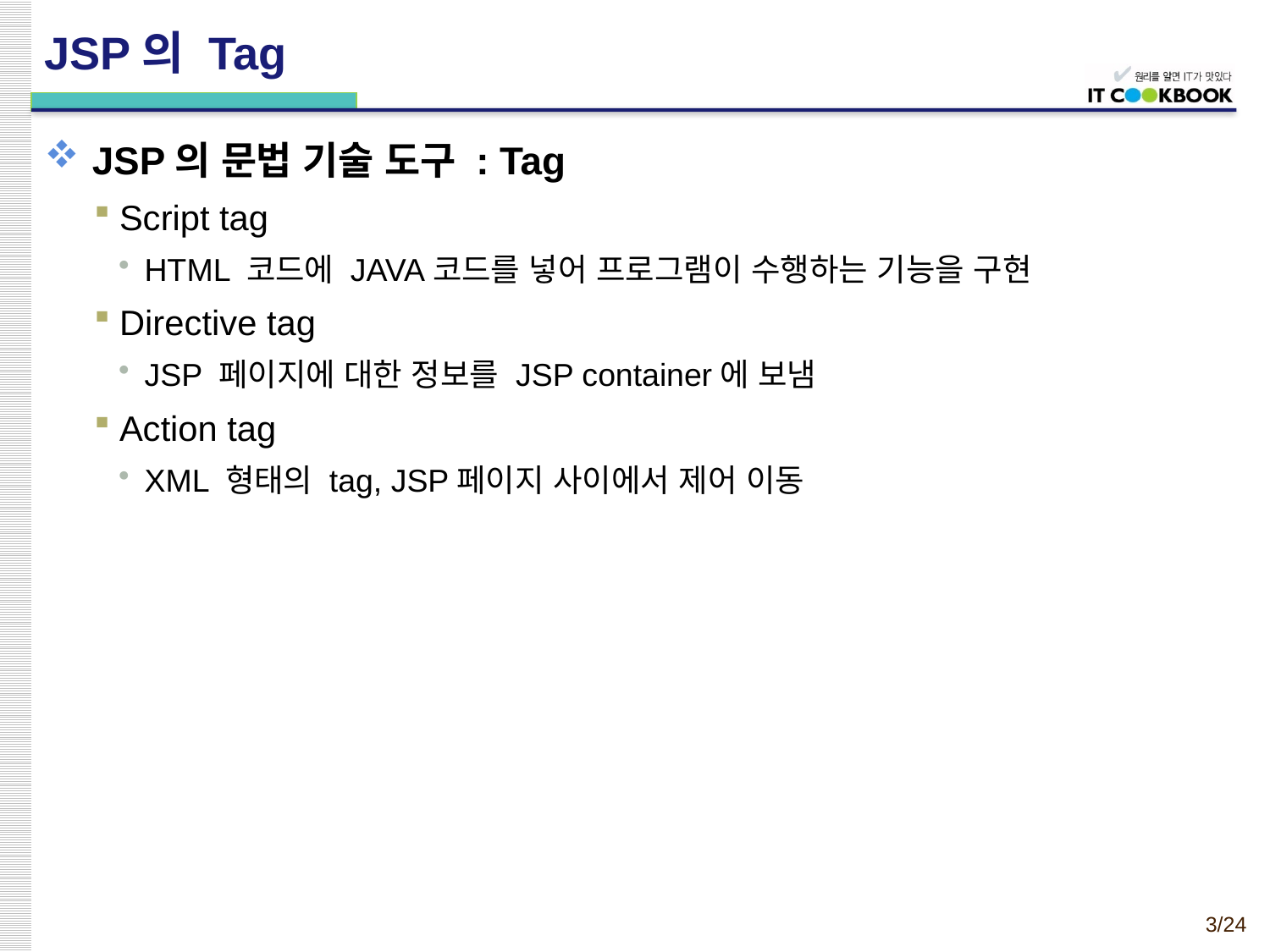

# JSP의 Tag
JSP의 문법 기술 도구 : Tag
Script tag
HTML 코드에 JAVA코드를 넣어 프로그램이 수행하는 기능을 구현
Directive tag
JSP 페이지에 대한 정보를 JSP container에 보냄
Action tag
XML 형태의 tag, JSP페이지 사이에서 제어 이동